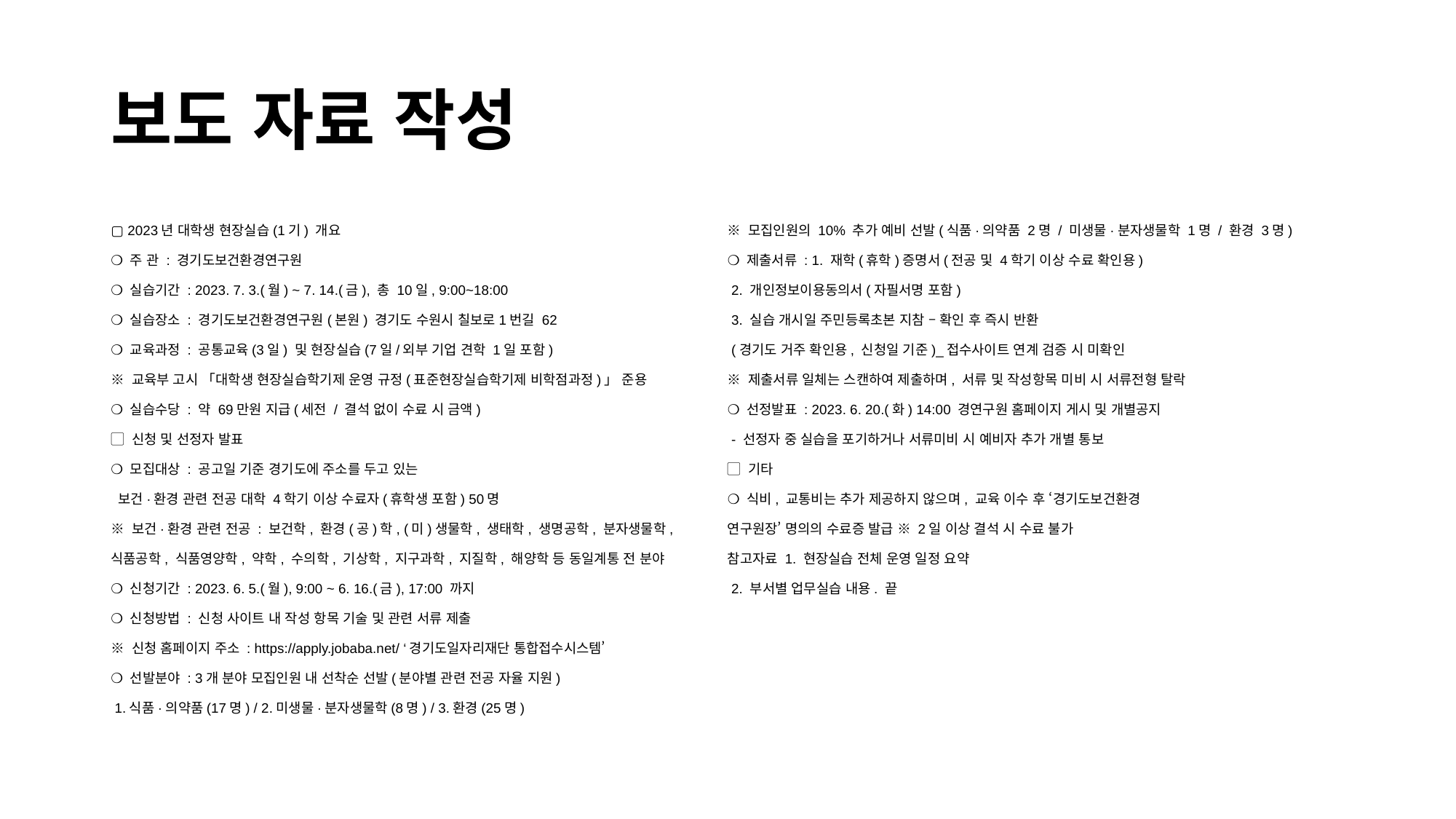

# 보도 자료 작성
▢ 2023년 대학생 현장실습(1기) 개요
❍ 주 관 : 경기도보건환경연구원
❍ 실습기간 : 2023. 7. 3.(월) ~ 7. 14.(금), 총 10일, 9:00~18:00
❍ 실습장소 : 경기도보건환경연구원(본원) 경기도 수원시 칠보로1번길 62
❍ 교육과정 : 공통교육(3일) 및 현장실습(7일/외부 기업 견학 1일 포함)
※ 교육부 고시 「대학생 현장실습학기제 운영 규정(표준현장실습학기제 비학점과정)」 준용
❍ 실습수당 : 약 69만원 지급(세전 / 결석 없이 수료 시 금액)
▢ 신청 및 선정자 발표
❍ 모집대상 : 공고일 기준 경기도에 주소를 두고 있는
 보건·환경 관련 전공 대학 4학기 이상 수료자(휴학생 포함) 50명
※ 보건·환경 관련 전공 : 보건학, 환경(공)학, (미)생물학, 생태학, 생명공학, 분자생물학,
식품공학, 식품영양학, 약학, 수의학, 기상학, 지구과학, 지질학, 해양학 등 동일계통 전 분야
❍ 신청기간 : 2023. 6. 5.(월), 9:00 ~ 6. 16.(금), 17:00 까지
❍ 신청방법 : 신청 사이트 내 작성 항목 기술 및 관련 서류 제출
※ 신청 홈페이지 주소 : https://apply.jobaba.net/ ‘경기도일자리재단 통합접수시스템’
❍ 선발분야 : 3개 분야 모집인원 내 선착순 선발(분야별 관련 전공 자율 지원)
 1.식품·의약품(17명) / 2.미생물·분자생물학(8명) / 3.환경(25명)
※ 모집인원의 10% 추가 예비 선발(식품·의약품 2명 / 미생물·분자생물학 1명 / 환경 3명)
❍ 제출서류 : 1. 재학(휴학)증명서(전공 및 4학기 이상 수료 확인용)
 2. 개인정보이용동의서(자필서명 포함)
 3. 실습 개시일 주민등록초본 지참 – 확인 후 즉시 반환
 (경기도 거주 확인용, 신청일 기준)_접수사이트 연계 검증 시 미확인
※ 제출서류 일체는 스캔하여 제출하며, 서류 및 작성항목 미비 시 서류전형 탈락
❍ 선정발표 : 2023. 6. 20.(화) 14:00 경연구원 홈페이지 게시 및 개별공지
 - 선정자 중 실습을 포기하거나 서류미비 시 예비자 추가 개별 통보
▢ 기타
❍ 식비, 교통비는 추가 제공하지 않으며, 교육 이수 후 ‘경기도보건환경
연구원장’ 명의의 수료증 발급 ※ 2일 이상 결석 시 수료 불가
참고자료 1. 현장실습 전체 운영 일정 요약
 2. 부서별 업무실습 내용. 끝